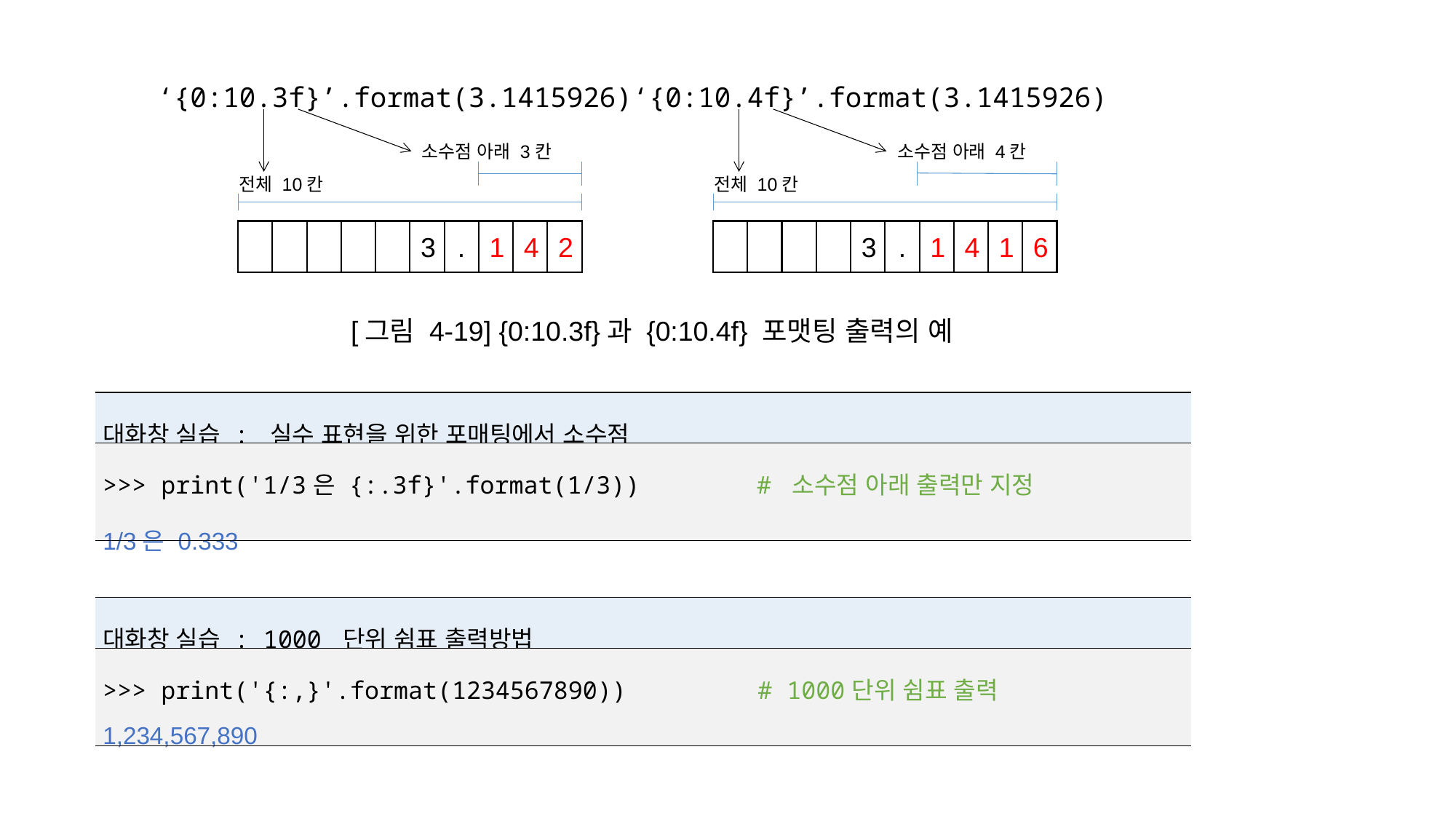

‘{0:10.3f}’.format(3.1415926)
‘{0:10.4f}’.format(3.1415926)
소수점 아래 3칸
소수점 아래 4칸
전체 10칸
전체 10칸

3
.
1
4
2

3
.
1
4
1
6
[그림 4-19] {0:10.3f}과 {0:10.4f} 포맷팅 출력의 예
| 대화창 실습 : 실수 표현을 위한 포매팅에서 소수점 |
| --- |
| >>> print('1/3은 {:.3f}'.format(1/3)) # 소수점 아래 출력만 지정 1/3은 0.333 |
| 대화창 실습 : 1000 단위 쉼표 출력방법 |
| --- |
| >>> print('{:,}'.format(1234567890)) # 1000단위 쉼표 출력 1,234,567,890 |